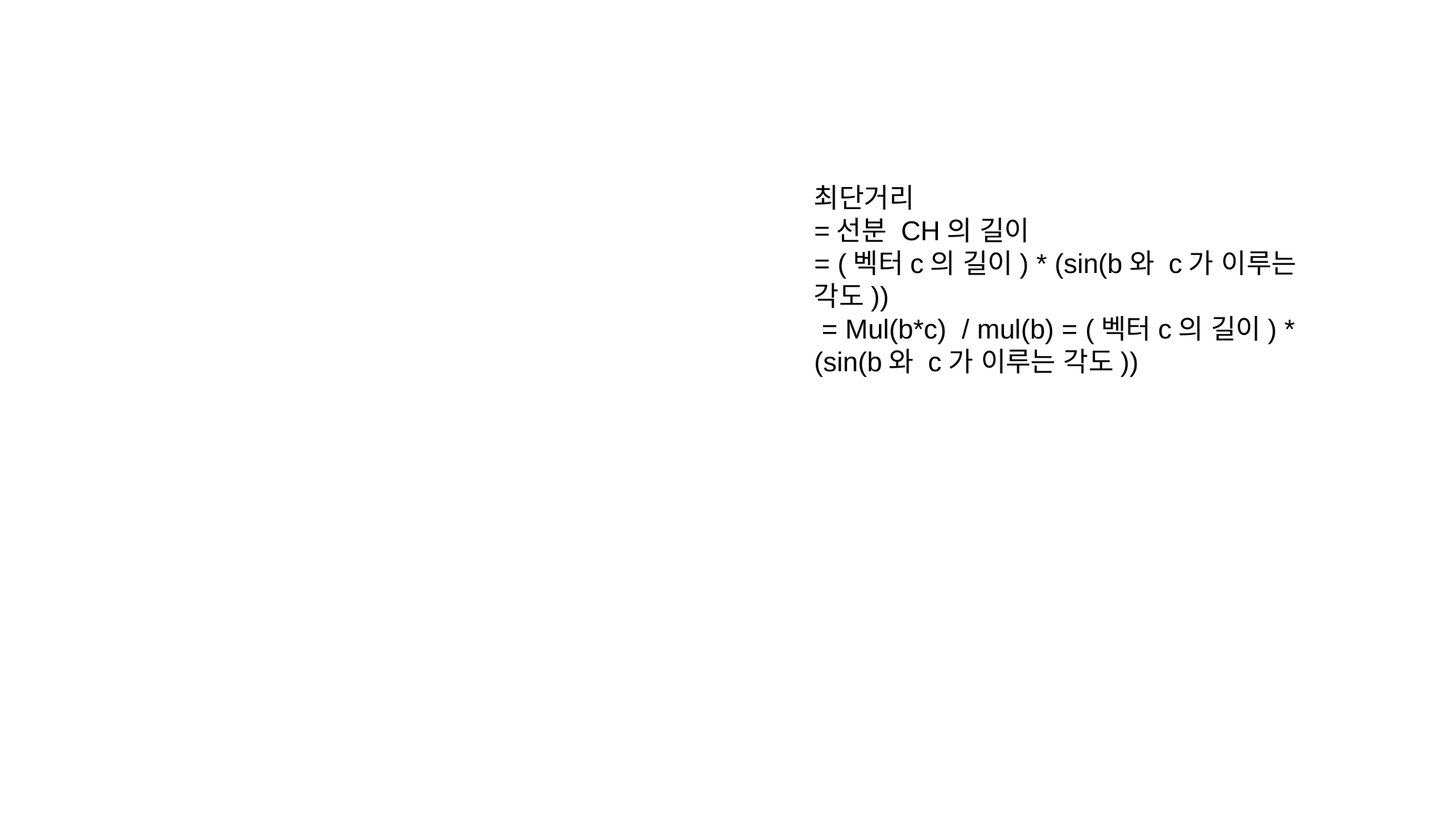

최단거리
=선분 CH의 길이
= (벡터c의 길이) * (sin(b와 c가 이루는 각도))
 = Mul(b*c)  / mul(b) = (벡터c의 길이) * (sin(b와 c가 이루는 각도))